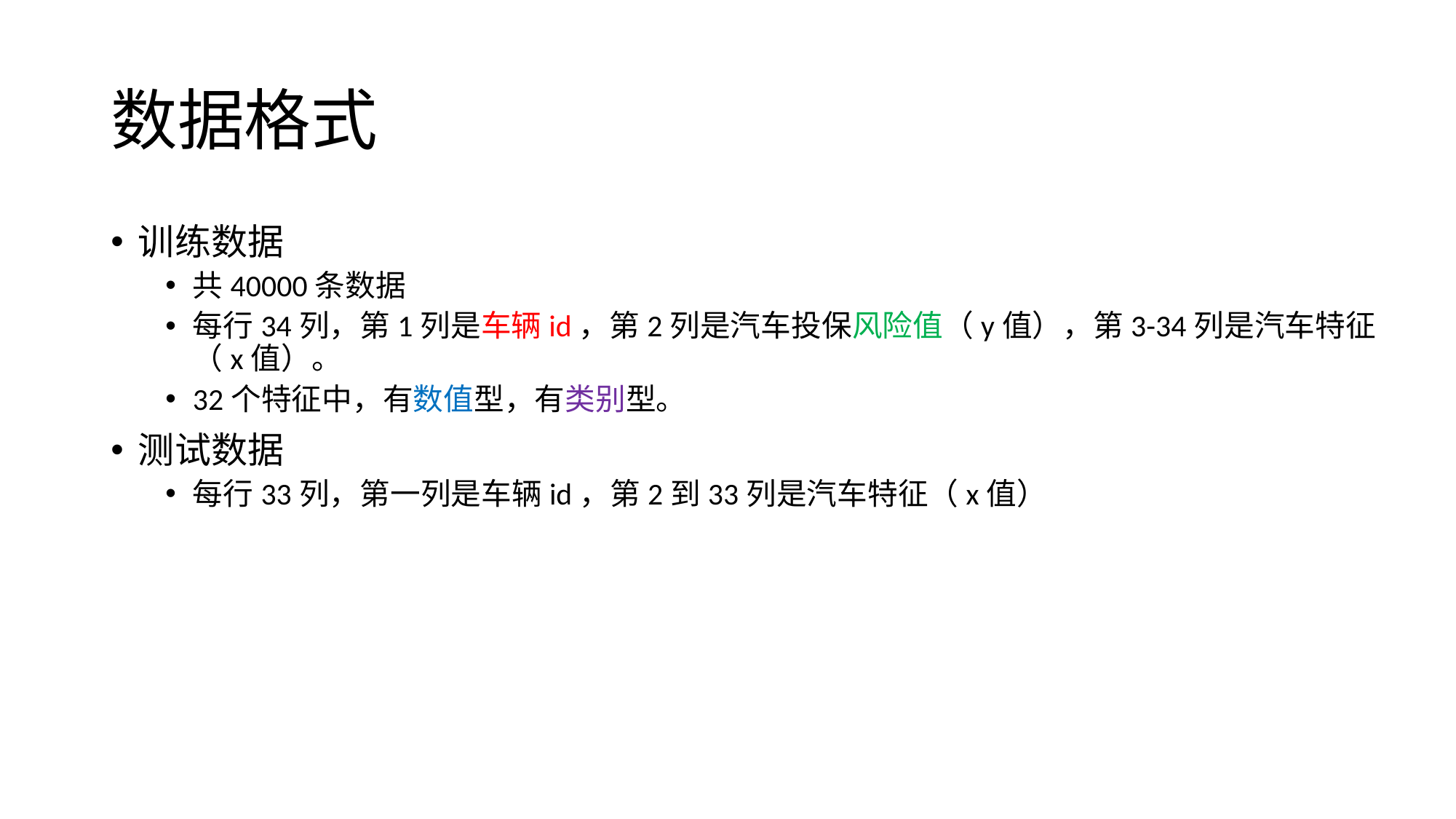

# 数据格式
训练数据
共40000条数据
每行34列，第1列是车辆id，第2列是汽车投保风险值（y值），第3-34列是汽车特征（x值）。
32个特征中，有数值型，有类别型。
测试数据
每行33列，第一列是车辆id，第2到33列是汽车特征（x值）